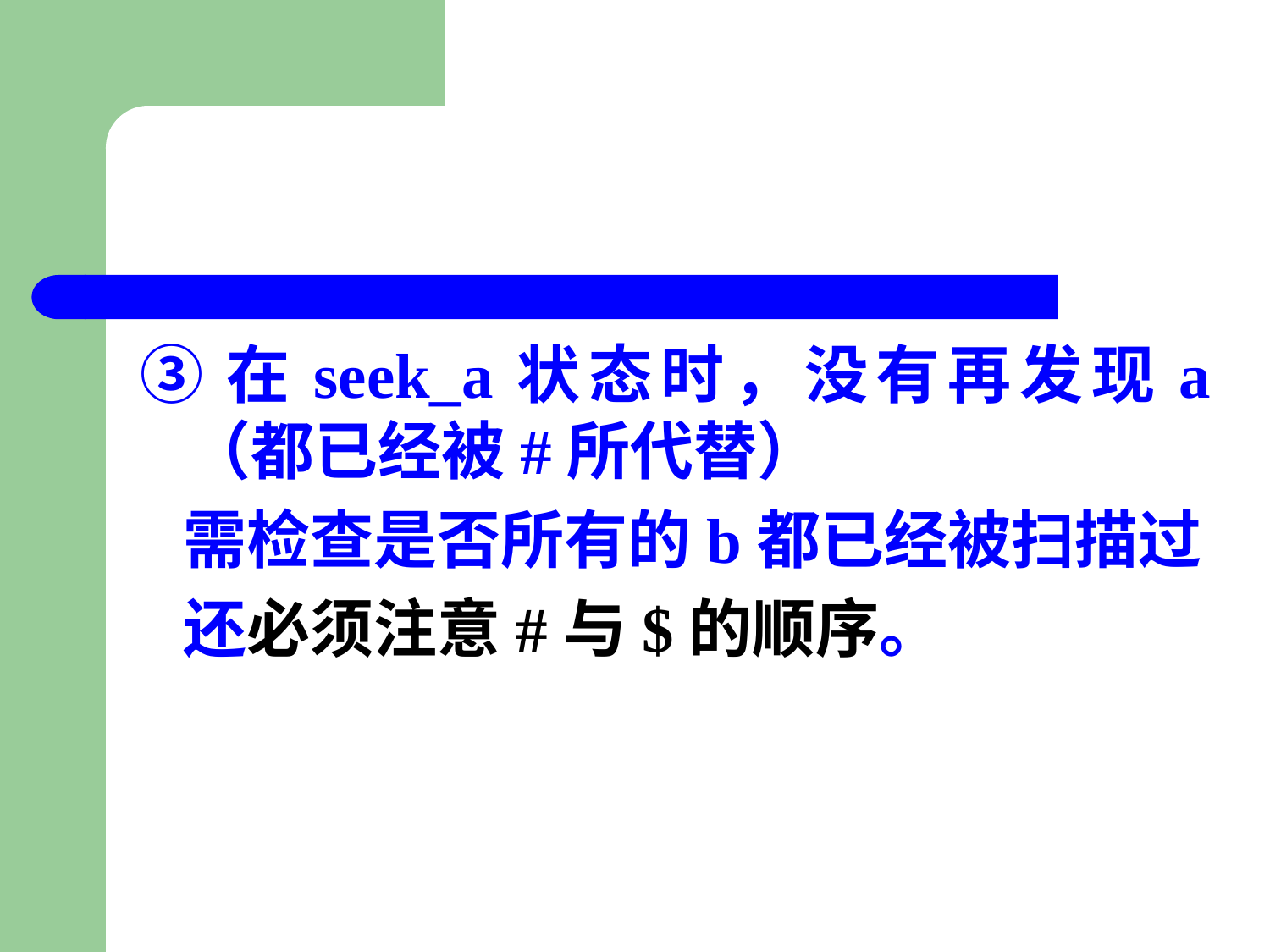

#
③在seek_a状态时，没有再发现a（都已经被#所代替）
  需检查是否所有的b都已经被扫描过
  还必须注意#与$的顺序。